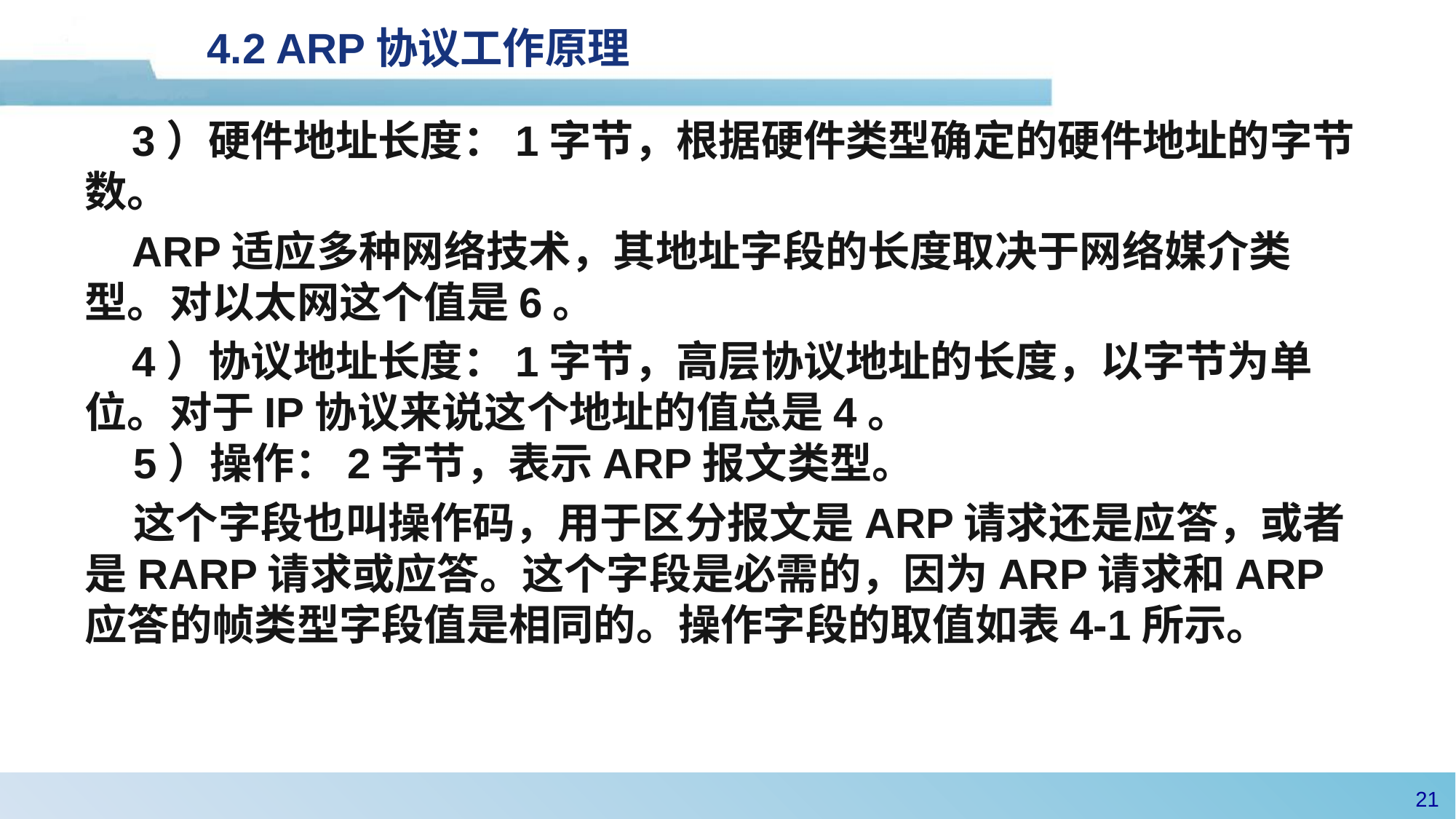

4.2 ARP协议工作原理
    3）硬件地址长度：1字节，根据硬件类型确定的硬件地址的字节数。
    ARP适应多种网络技术，其地址字段的长度取决于网络媒介类型。对以太网这个值是6。
    4）协议地址长度：1字节，高层协议地址的长度，以字节为单位。对于IP协议来说这个地址的值总是4。
    5）操作：2字节，表示ARP报文类型。
    这个字段也叫操作码，用于区分报文是ARP请求还是应答，或者是RARP请求或应答。这个字段是必需的，因为ARP请求和ARP应答的帧类型字段值是相同的。操作字段的取值如表4-1所示。
21